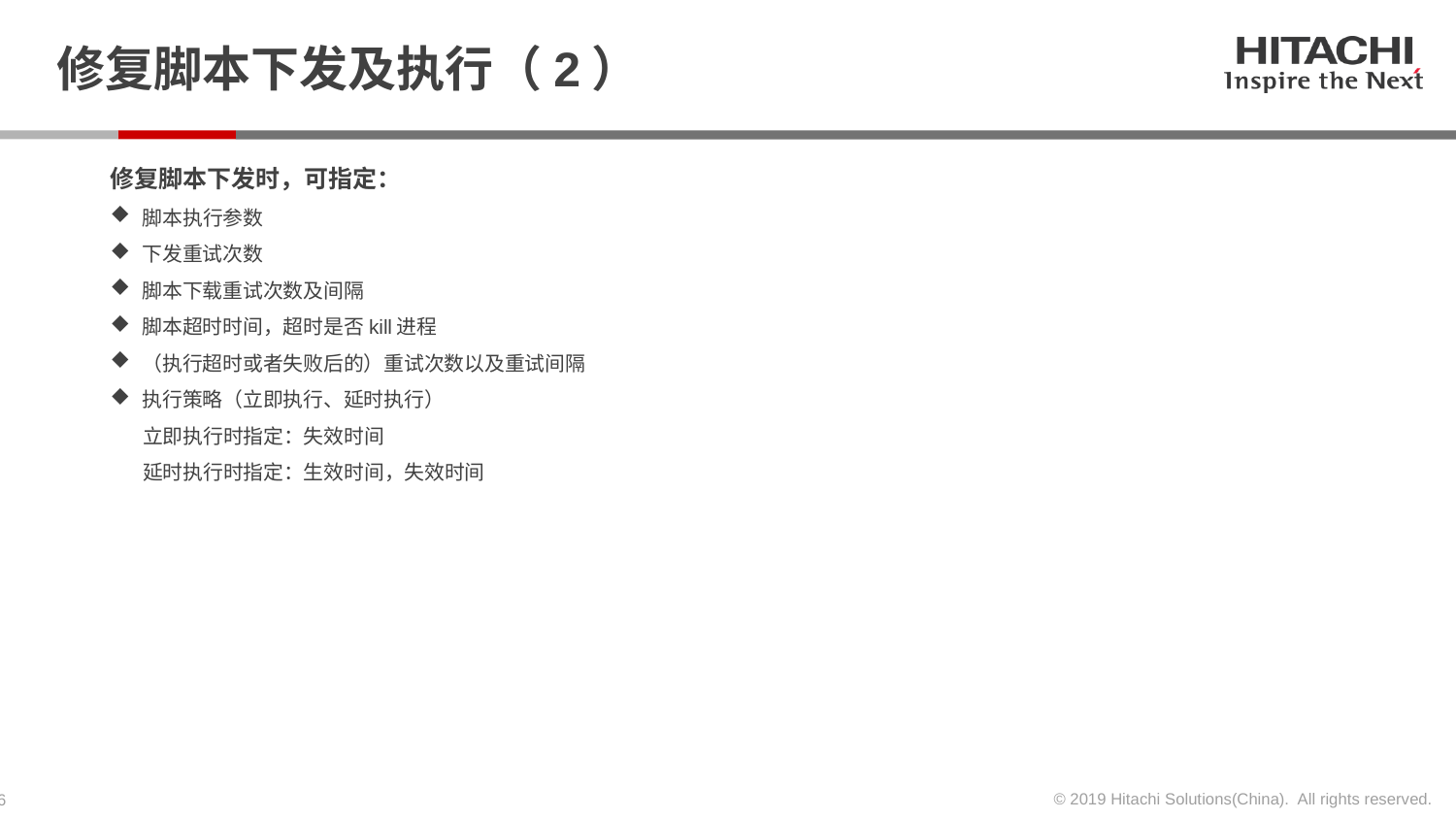

# 修复脚本下发及执行（2）
修复脚本下发时，可指定：
脚本执行参数
下发重试次数
脚本下载重试次数及间隔
脚本超时时间，超时是否kill进程
（执行超时或者失败后的）重试次数以及重试间隔
执行策略（立即执行、延时执行）
      立即执行时指定：失效时间
      延时执行时指定：生效时间，失效时间